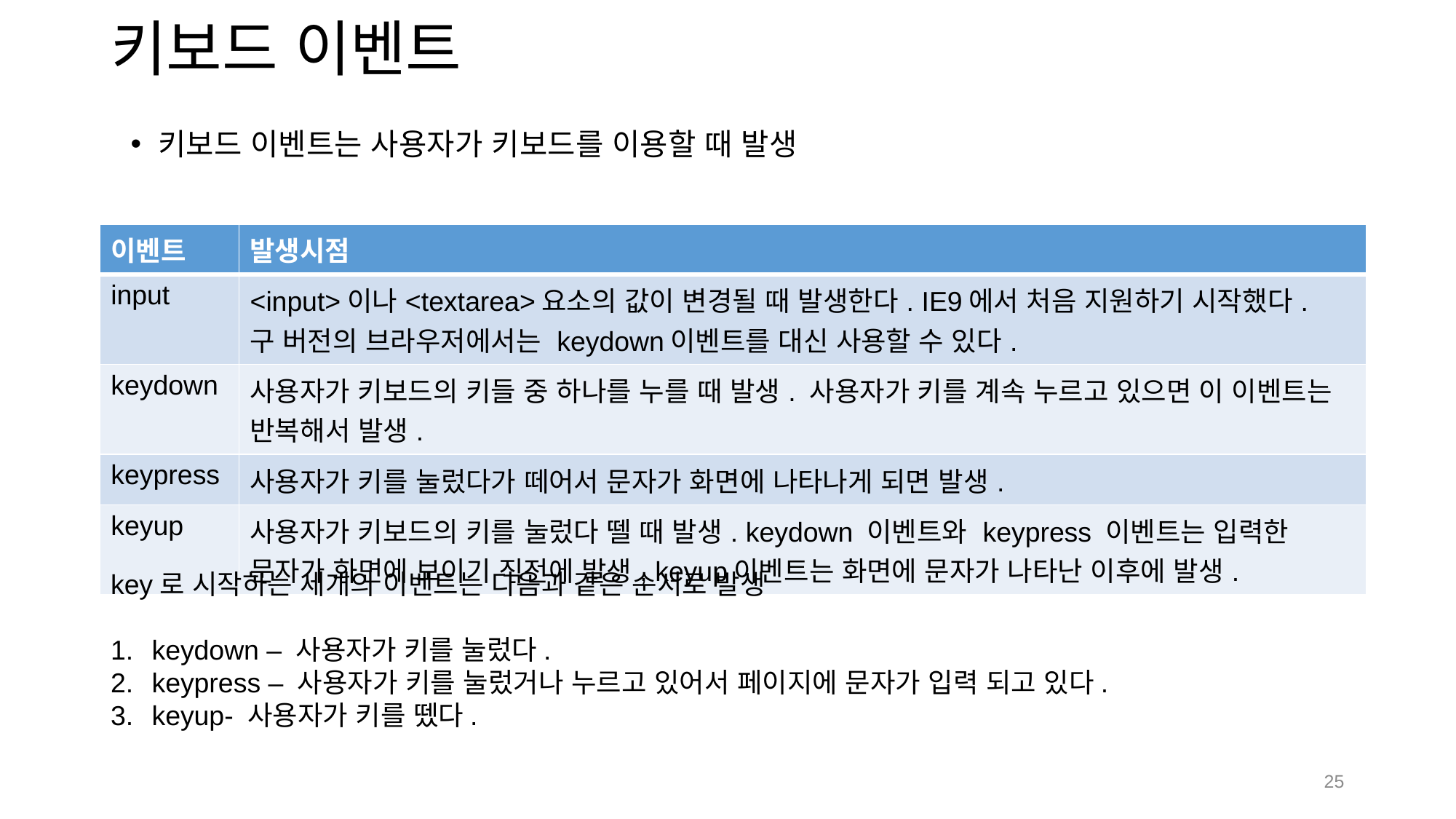

# 키보드 이벤트
키보드 이벤트는 사용자가 키보드를 이용할 때 발생
| 이벤트 | 발생시점 |
| --- | --- |
| input | <input>이나<textarea>요소의 값이 변경될 때 발생한다. IE9에서 처음 지원하기 시작했다. 구 버전의 브라우저에서는 keydown이벤트를 대신 사용할 수 있다. |
| keydown | 사용자가 키보드의 키들 중 하나를 누를 때 발생. 사용자가 키를 계속 누르고 있으면 이 이벤트는 반복해서 발생. |
| keypress | 사용자가 키를 눌렀다가 떼어서 문자가 화면에 나타나게 되면 발생. |
| keyup | 사용자가 키보드의 키를 눌렀다 뗄 때 발생. keydown 이벤트와 keypress 이벤트는 입력한 문자가 화면에 보이기 직전에 발생, keyup이벤트는 화면에 문자가 나타난 이후에 발생. |
key로 시작하는 세개의 이벤트는 다음과 같은 순서로 발생

keydown – 사용자가 키를 눌렀다.
keypress – 사용자가 키를 눌렀거나 누르고 있어서 페이지에 문자가 입력 되고 있다.
keyup- 사용자가 키를 뗐다.
25